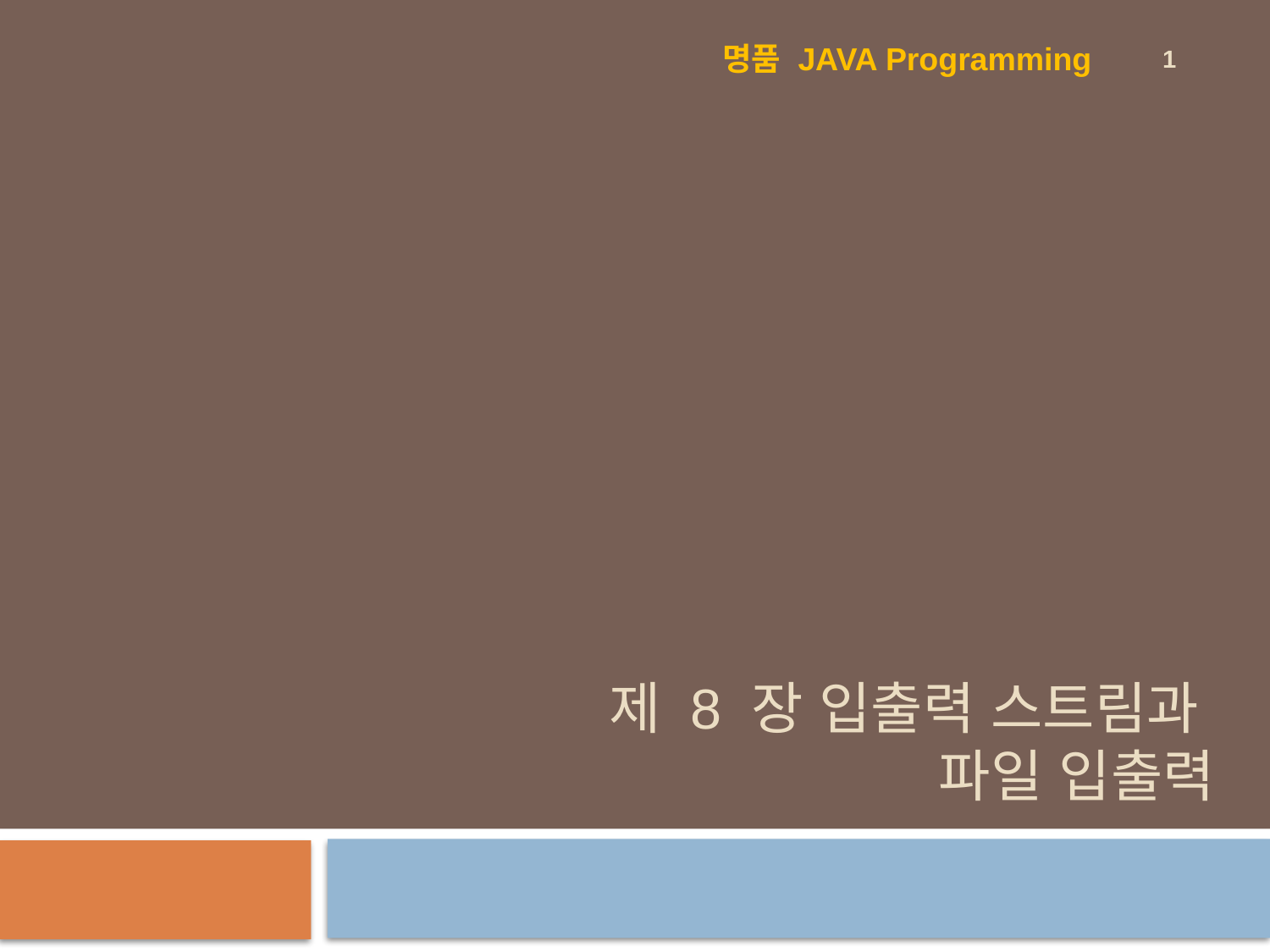

1
명품 JAVA Programming
# 제 8 장 입출력 스트림과 파일 입출력